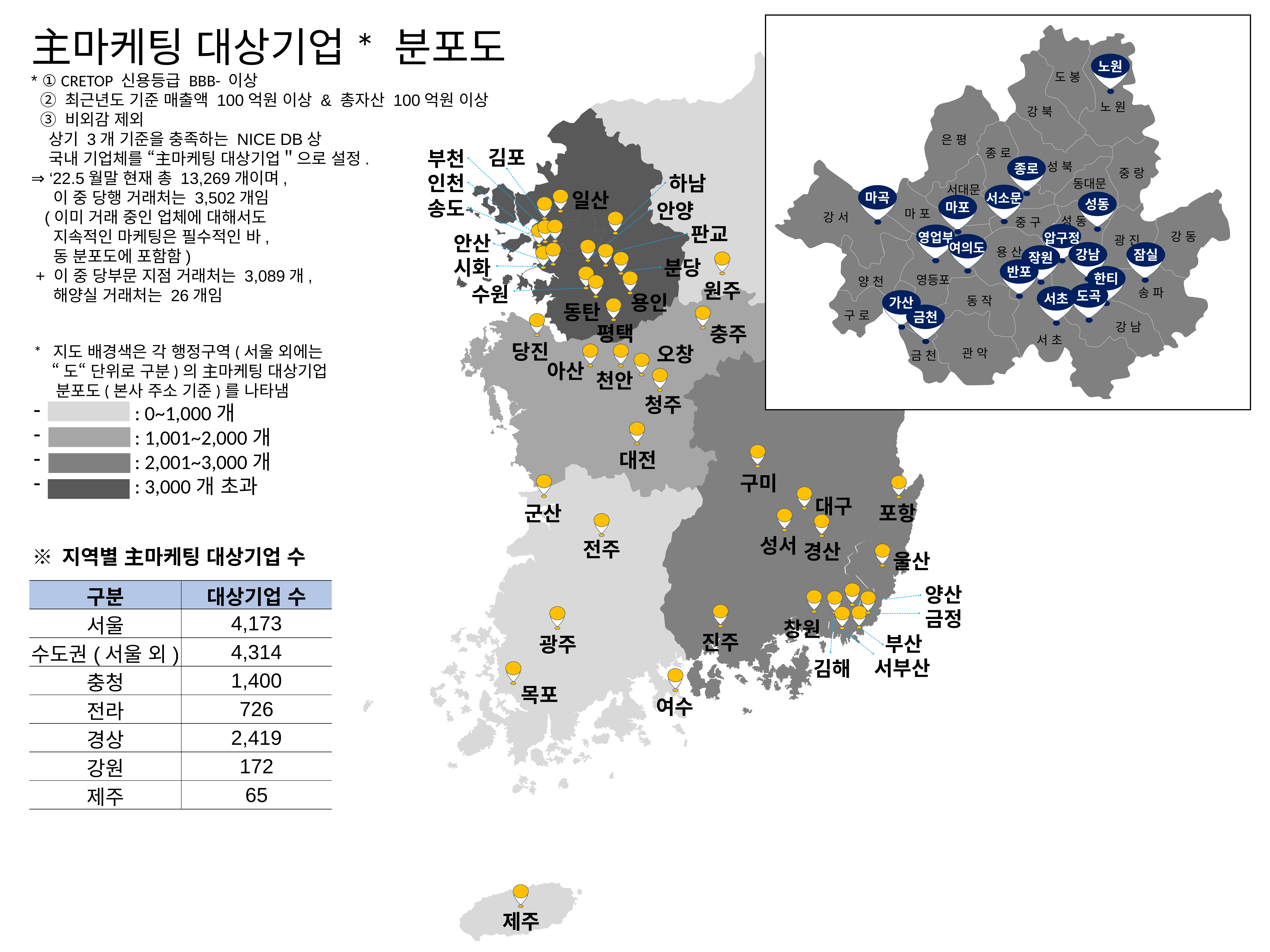

노원

도 봉
노 원
강 북
은 평
종 로
종로

성 북
중 랑
동대문
서대문

마곡

서소문
성동

마포

마 포
강 서
성 동
중 구

압구정

강 동
영업부
광 진

여의도
강남

잠실

용 산
잠원

반포

한티

영등포
양 천
도곡

송 파
서초

가산

동 작
금천

구 로
강 남
서 초
관 악
금 천
主마케팅 대상기업* 분포도
* ① CRETOP 신용등급 BBB- 이상
  ② 최근년도 기준 매출액 100억원 이상 & 총자산 100억원 이상
  ③ 비외감 제외
   상기 3개 기준을 충족하는 NICE DB상
   국내 기업체를 “主마케팅 대상기업＂으로 설정.
⇒ ‘22.5월말 현재 총 13,269개이며,
    이 중 당행 거래처는 3,502개임
   (이미 거래 중인 업체에 대해서도
    지속적인 마케팅은 필수적인 바,
    동 분포도에 포함함)
 + 이 중 당부문 지점 거래처는 3,089개,
    해양실 거래처는 26개임

김포
부천
인천
하남
일산
송도
안양
판교
안산
시화
분당
원주
수원
용인
동탄
평택
충주
당진
오창
아산
천안
청주
대전
구미
대구
포항
군산
성서
전주
경산
울산
양산
금정
창원
진주
부산
광주
서부산
김해
목포
여수
제주

*  지도 배경색은 각 행정구역(서울 외에는
    “도“ 단위로 구분)의 主마케팅 대상기업
    분포도(본사 주소 기준)를 나타냄
                  : 0~1,000개
                  : 1,001~2,000개
                  : 2,001~3,000개
                  : 3,000개 초과

※ 지역별 主마케팅 대상기업 수
| 구분 | 대상기업 수 |
| --- | --- |
| 서울 | 4,173 |
| 수도권(서울 외) | 4,314 |
| 충청 | 1,400 |
| 전라 | 726 |
| 경상 | 2,419 |
| 강원 | 172 |
| 제주 | 65 |